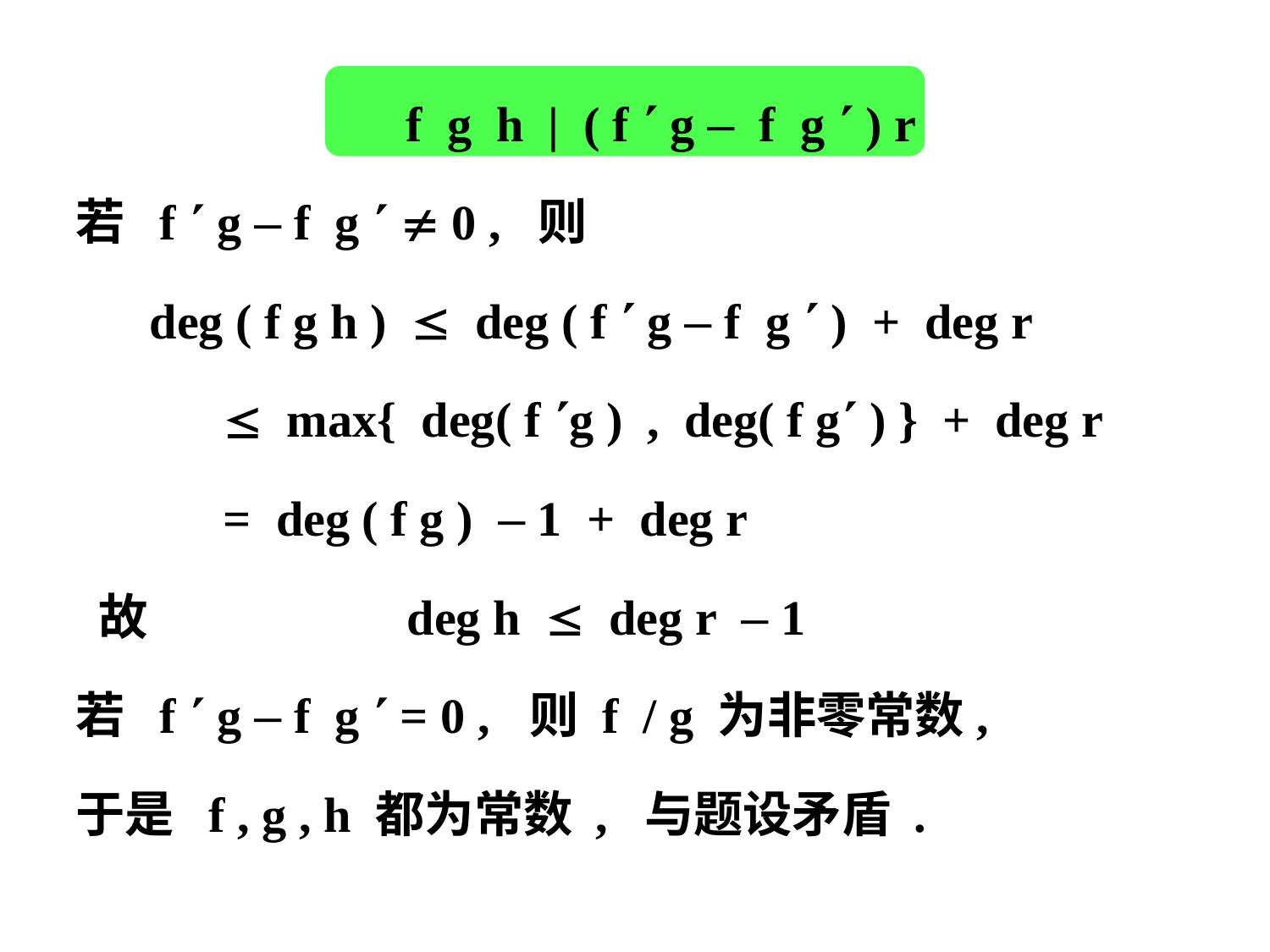

f  g  h  |  ( f ′ g –  f  g ′ ) r
若  f ′ g – f  g ′ ≠ 0 ,  则
      deg ( f g h )  ≤  deg ( f ′ g – f  g ′ )  +  deg r
            ≤  max{  deg( f ′g )  ,  deg( f g′ ) }  +  deg r
            =  deg ( f g )  – 1  +  deg r
 故                      deg h  ≤  deg r  – 1
若  f ′ g – f  g ′ = 0 ,  则 f  / g 为非零常数,
于是  f , g , h 都为常数 ,  与题设矛盾 .